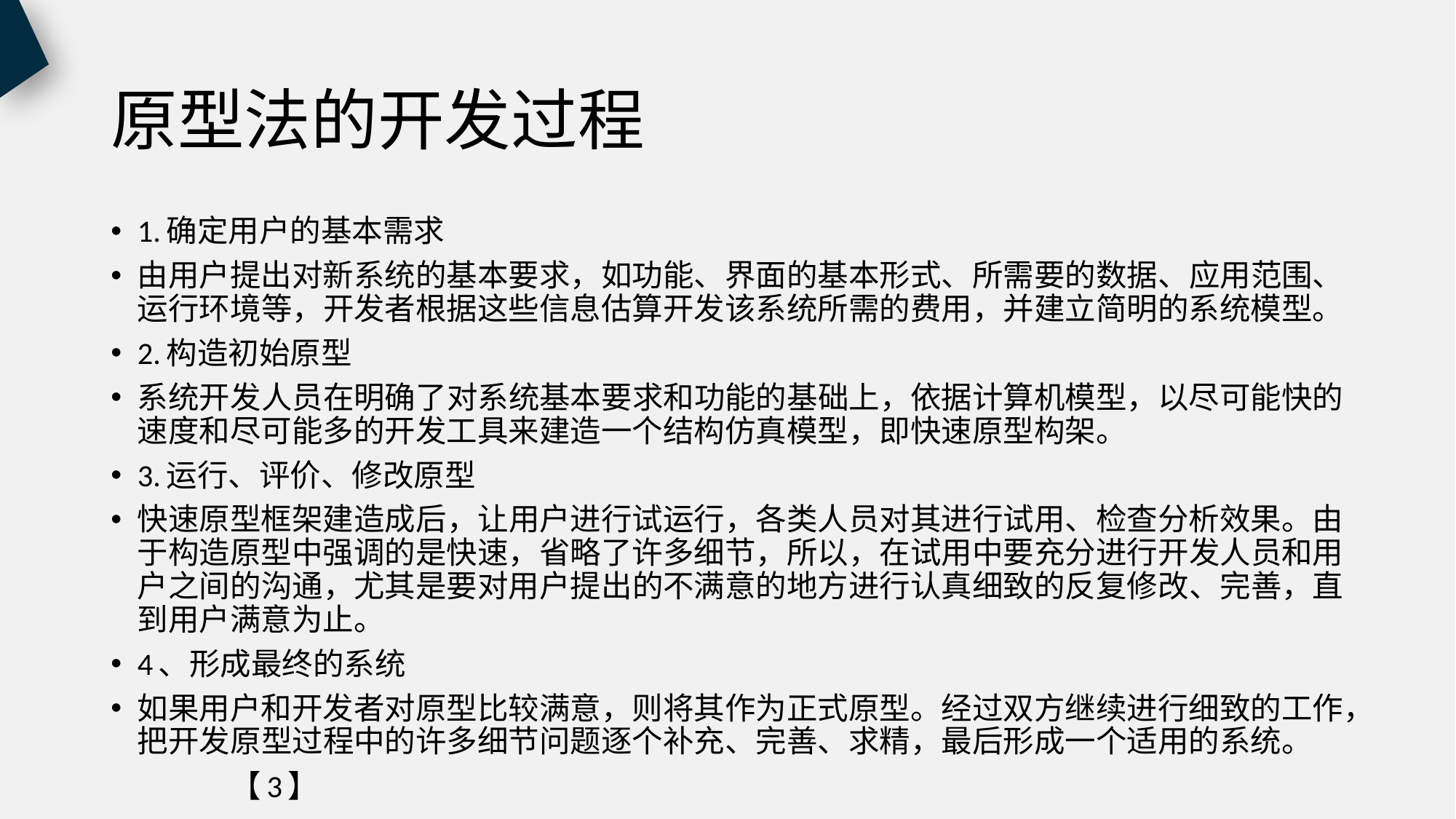

# 原型法的开发过程

1.确定用户的基本需求
由用户提出对新系统的基本要求，如功能、界面的基本形式、所需要的数据、应用范围、运行环境等，开发者根据这些信息估算开发该系统所需的费用，并建立简明的系统模型。
2.构造初始原型
系统开发人员在明确了对系统基本要求和功能的基础上，依据计算机模型，以尽可能快的速度和尽可能多的开发工具来建造一个结构仿真模型，即快速原型构架。
3.运行、评价、修改原型
快速原型框架建造成后，让用户进行试运行，各类人员对其进行试用、检查分析效果。由于构造原型中强调的是快速，省略了许多细节，所以，在试用中要充分进行开发人员和用户之间的沟通，尤其是要对用户提出的不满意的地方进行认真细致的反复修改、完善，直到用户满意为止。
4、形成最终的系统
如果用户和开发者对原型比较满意，则将其作为正式原型。经过双方继续进行细致的工作，把开发原型过程中的许多细节问题逐个补充、完善、求精，最后形成一个适用的系统。
										     【3】